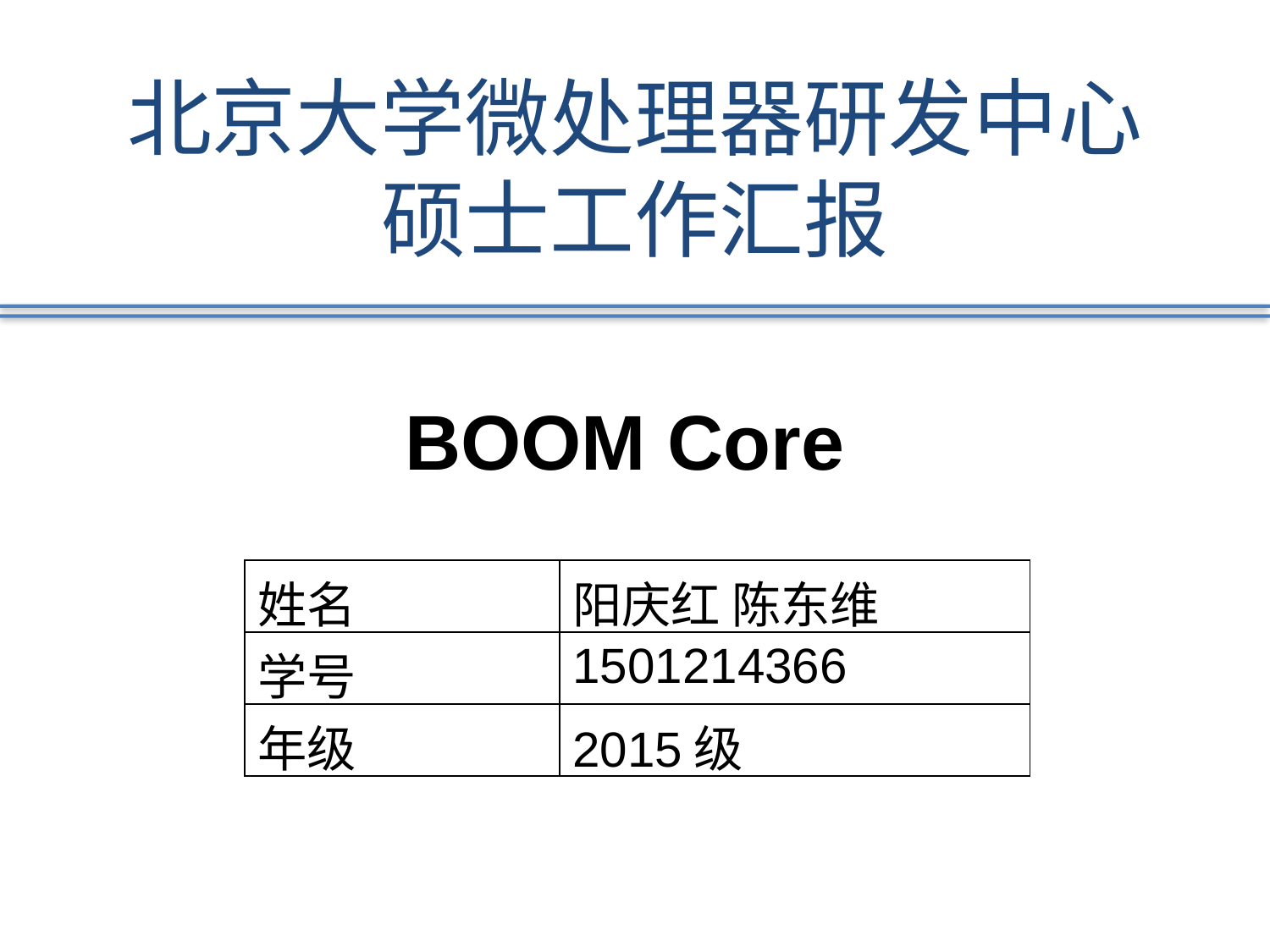

北京大学微处理器研发中心
硕士工作汇报
BOOM Core
| 姓名 | 阳庆红 陈东维 |
| --- | --- |
| 学号 | 1501214366 |
| 年级 | 2015级 |